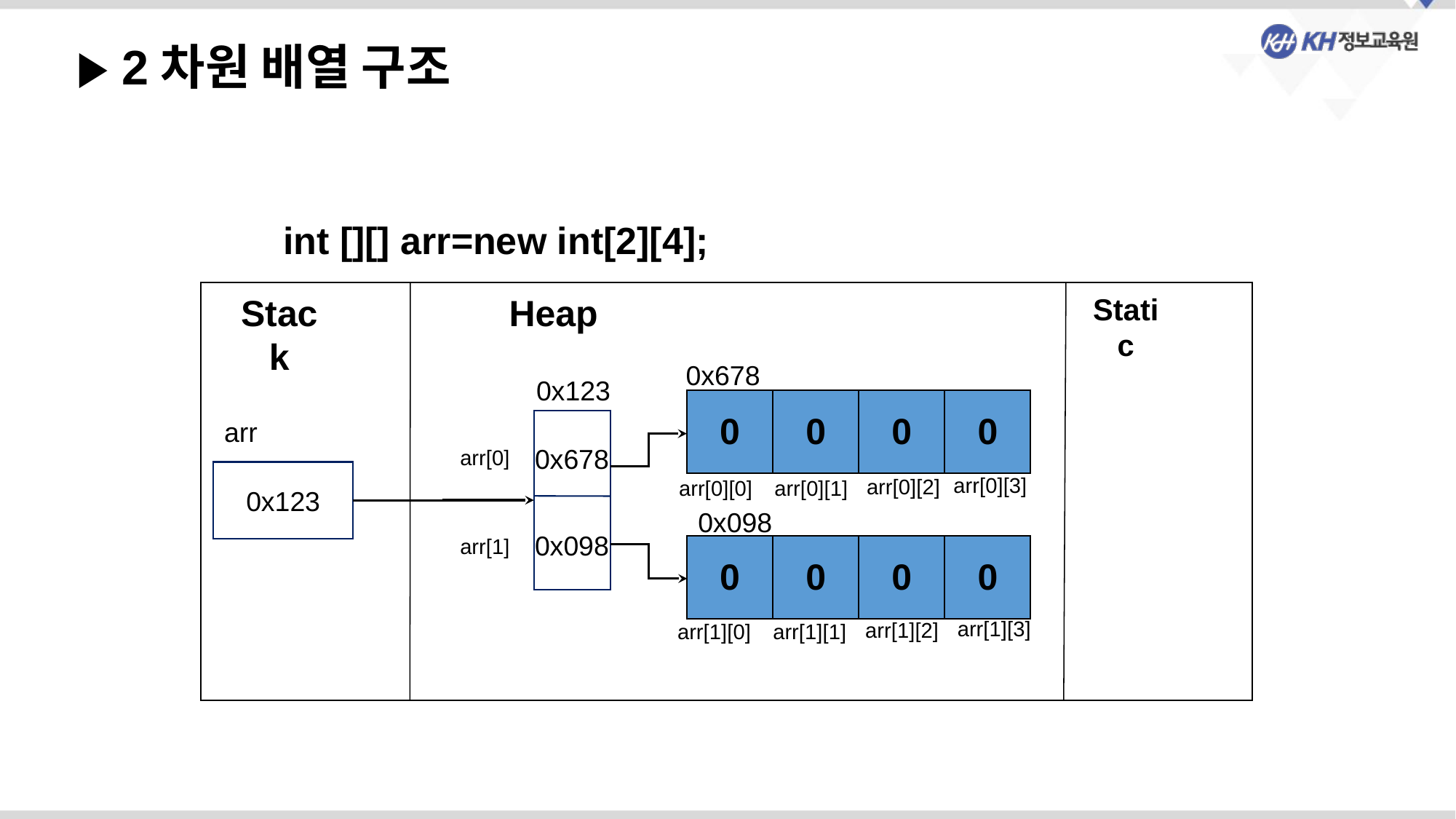

▶ 2차원 배열 구조
 int [][] arr=new int[2][4];
Stack
Heap
Static
0x678
0x123
| 0 | 0 | 0 | 0 |
| --- | --- | --- | --- |
arr
0x678
arr[0]

0x123
arr[0][3]
arr[0][2]
arr[0][0]
arr[0][1]
0x098
0x098
arr[1]
| 0 | 0 | 0 | 0 |
| --- | --- | --- | --- |
arr[1][3]
arr[1][2]
arr[1][0]
arr[1][1]